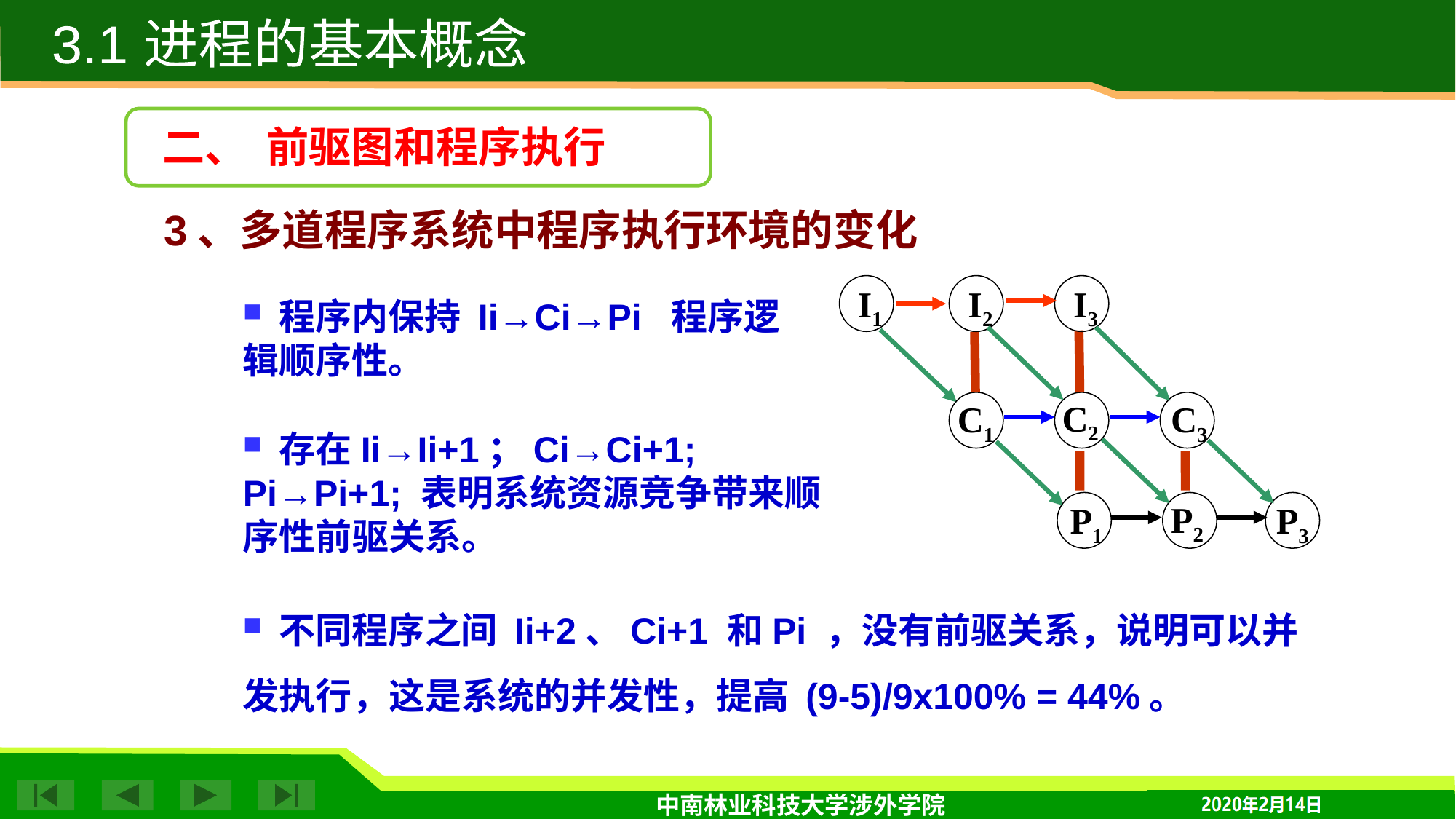

3.1 进程的基本概念

二、  前驱图和程序执行
 3、多道程序系统中程序执行环境的变化

I1

I2

I3

C2

C1

C3

P2

P1
P3

 程序内保持 Ii→Ci→Pi  程序逻辑顺序性。
 存在Ii→Ii+1；Ci→Ci+1; Pi→Pi+1; 表明系统资源竞争带来顺序性前驱关系。
 不同程序之间 Ii+2、Ci+1 和Pi ，没有前驱关系，说明可以并发执行，这是系统的并发性，提高 (9-5)/9x100% = 44%。